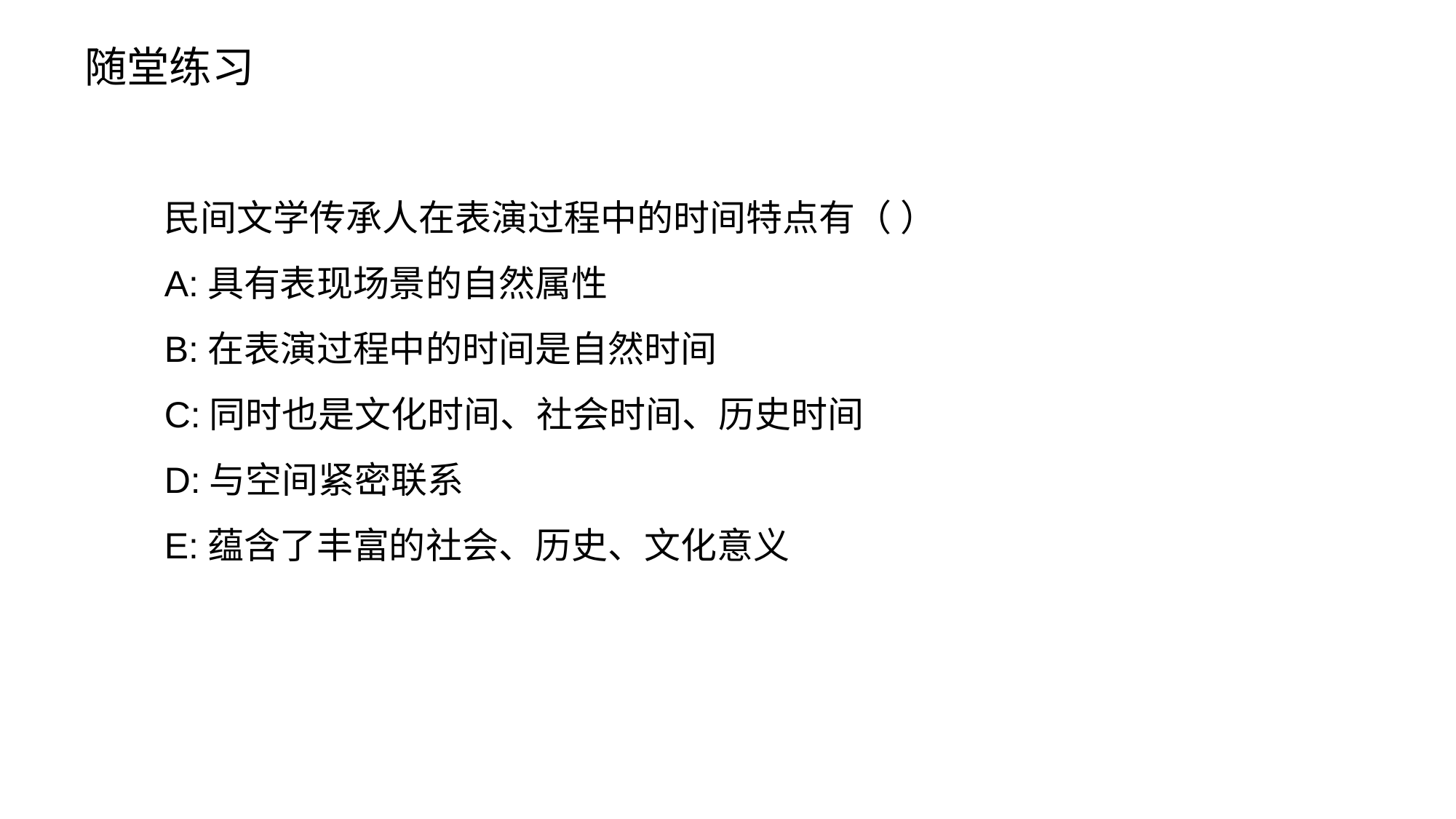

随堂练习
民间文学传承人在表演过程中的时间特点有（ ）
A:具有表现场景的自然属性
B:在表演过程中的时间是自然时间
C:同时也是文化时间、社会时间、历史时间
D:与空间紧密联系
E:蕴含了丰富的社会、历史、文化意义